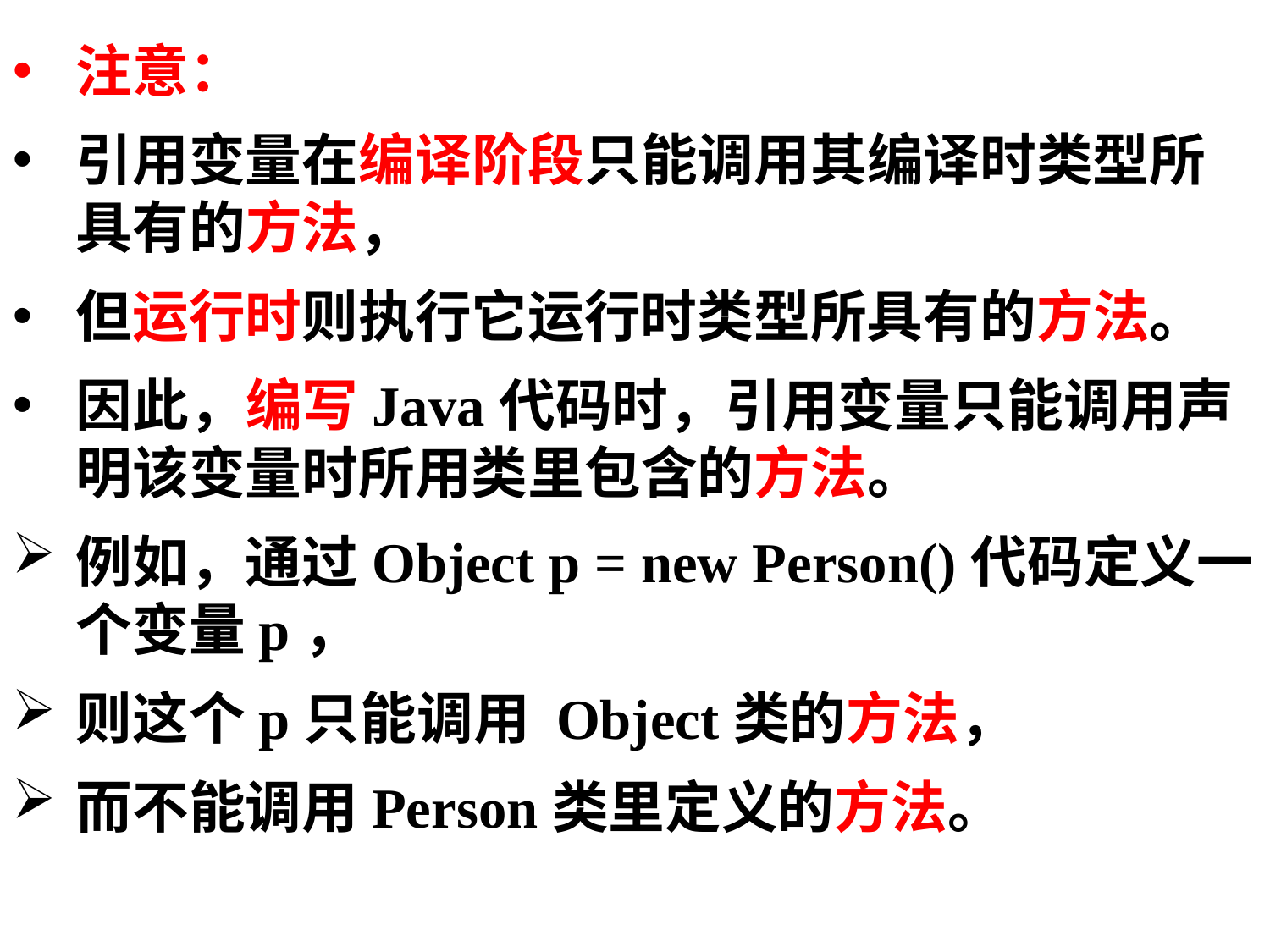

注意：
引用变量在编译阶段只能调用其编译时类型所具有的方法，
但运行时则执行它运行时类型所具有的方法。
因此，编写Java代码时，引用变量只能调用声明该变量时所用类里包含的方法。
例如，通过Object p = new Person()代码定义一个变量p，
则这个p只能调用 Object类的方法，
而不能调用Person类里定义的方法。